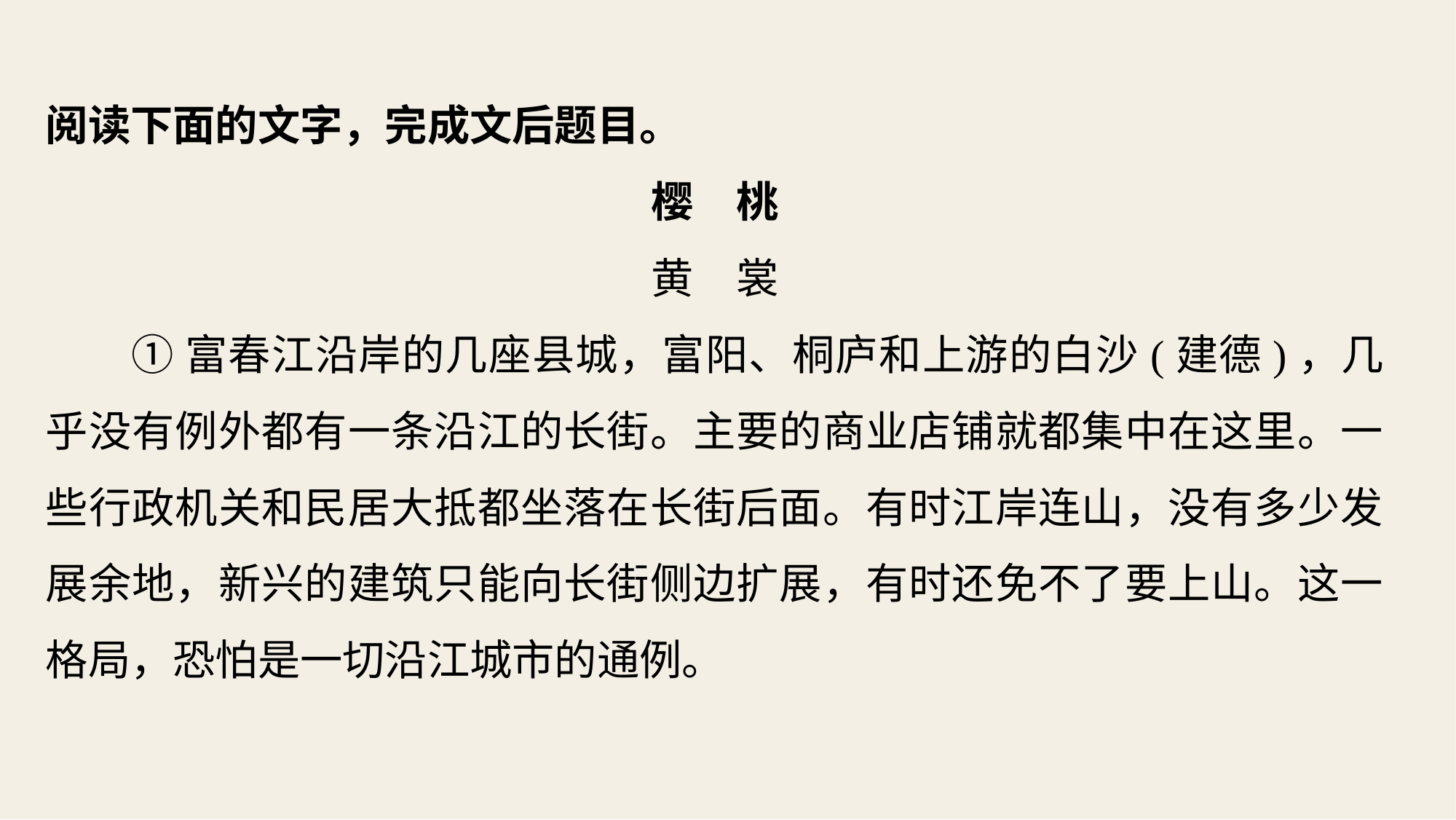

阅读下面的文字，完成文后题目。
樱　桃
黄　裳
①富春江沿岸的几座县城，富阳、桐庐和上游的白沙(建德)，几乎没有例外都有一条沿江的长街。主要的商业店铺就都集中在这里。一些行政机关和民居大抵都坐落在长街后面。有时江岸连山，没有多少发展余地，新兴的建筑只能向长街侧边扩展，有时还免不了要上山。这一格局，恐怕是一切沿江城市的通例。